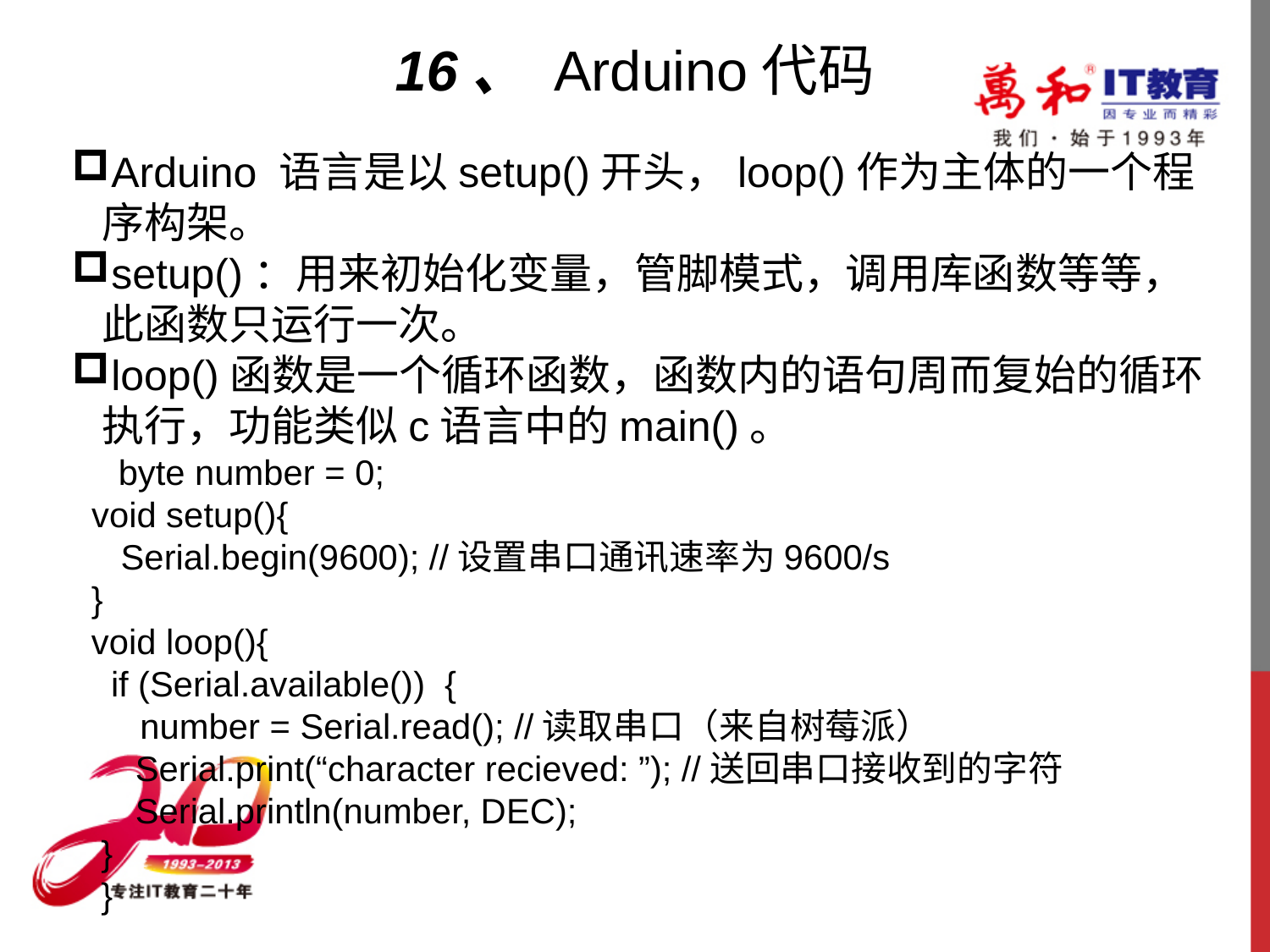

# 16、 Arduino代码
Arduino 语言是以setup()开头，loop()作为主体的一个程序构架。
setup()：用来初始化变量，管脚模式，调用库函数等等，此函数只运行一次。
loop()函数是一个循环函数，函数内的语句周而复始的循环执行，功能类似c语言中的main()。
 byte number = 0;
  void setup(){
     Serial.begin(9600); //设置串口通讯速率为9600/s
  }
  void loop(){
    if (Serial.available())  {
       number = Serial.read(); //读取串口（来自树莓派）
       Serial.print(“character recieved: ”); //送回串口接收到的字符
       Serial.println(number, DEC);
   }
   }